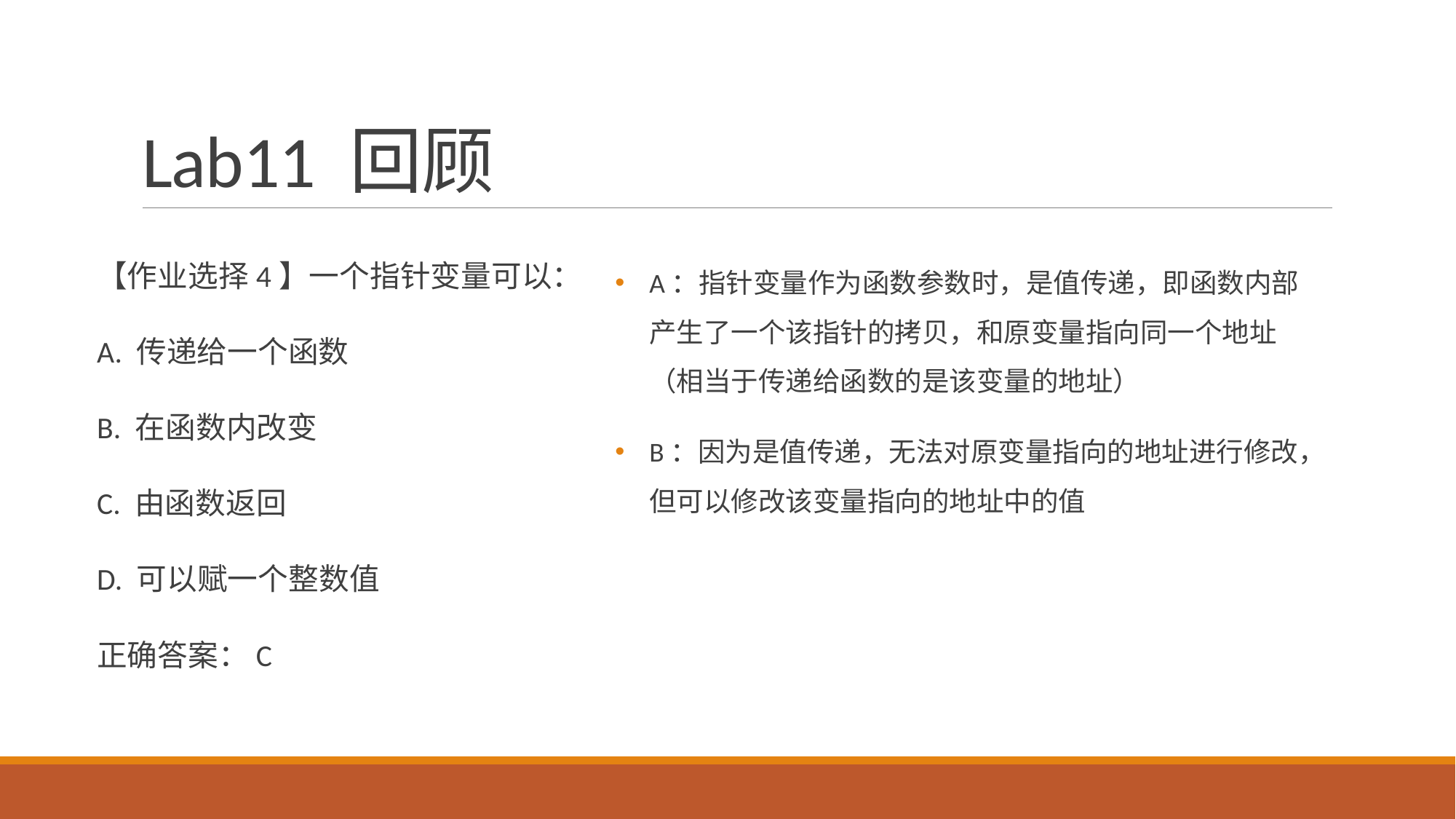

# Lab11 回顾
【作业选择4】一个指针变量可以：
A. 传递给一个函数
B. 在函数内改变
C. 由函数返回
D. 可以赋一个整数值
正确答案：C
A：指针变量作为函数参数时，是值传递，即函数内部产生了一个该指针的拷贝，和原变量指向同一个地址（相当于传递给函数的是该变量的地址）
B：因为是值传递，无法对原变量指向的地址进行修改，但可以修改该变量指向的地址中的值